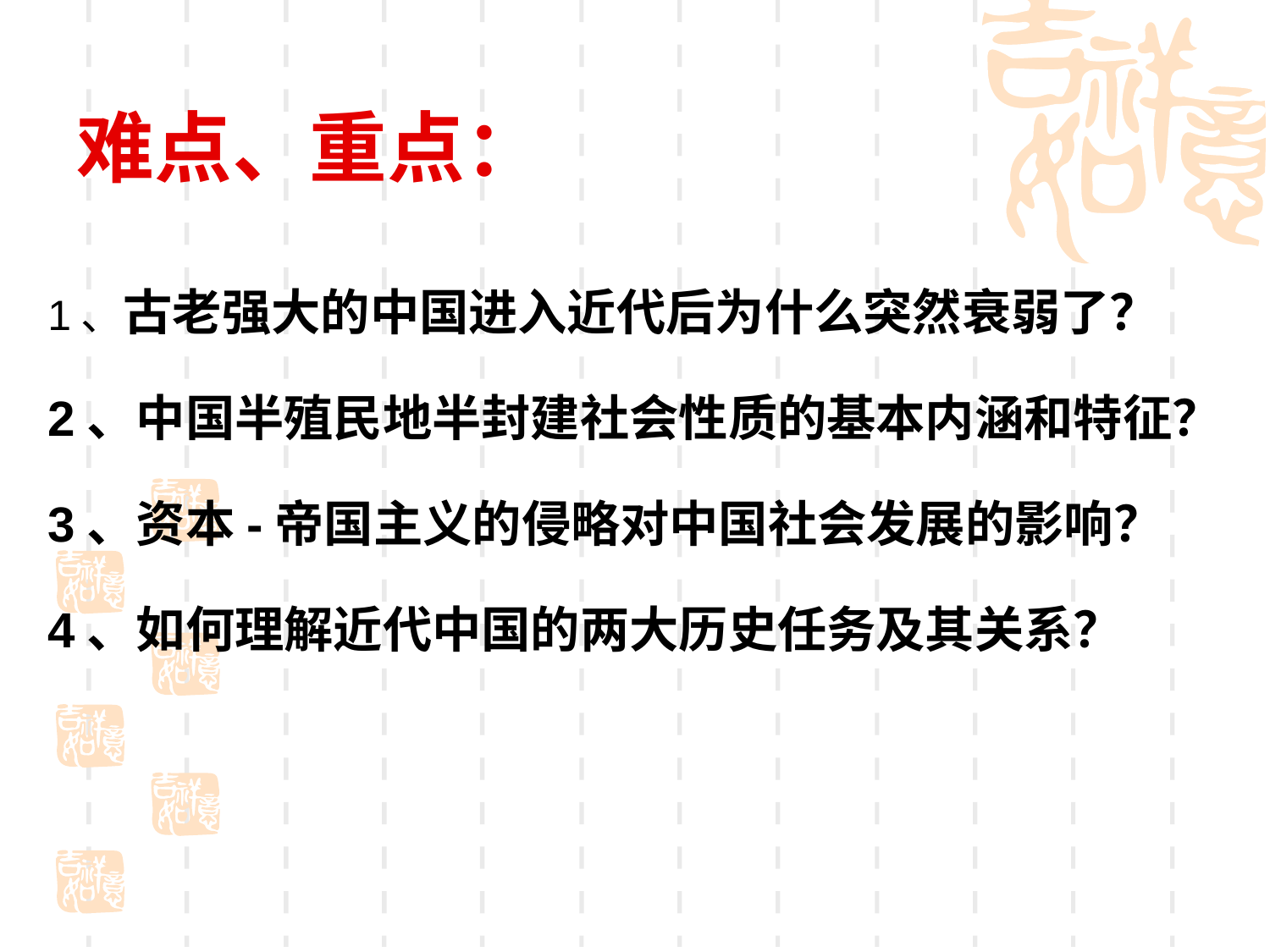

# 难点、重点：
1、古老强大的中国进入近代后为什么突然衰弱了？
2、中国半殖民地半封建社会性质的基本内涵和特征？
3、资本-帝国主义的侵略对中国社会发展的影响？
4、如何理解近代中国的两大历史任务及其关系？
3